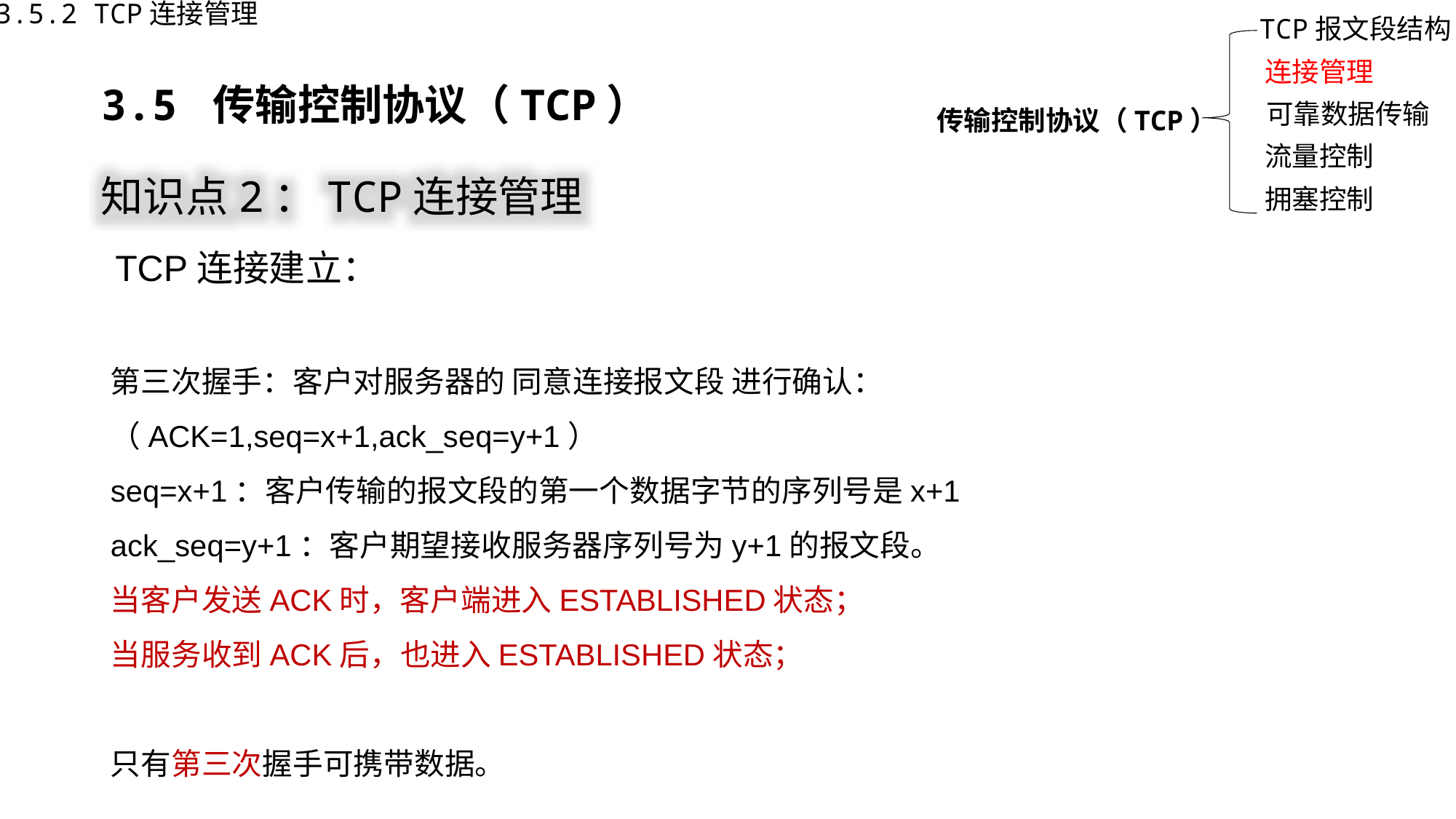

3.5.2 TCP连接管理
TCP报文段结构

连接管理
传输控制协议（TCP）
可靠数据传输
流量控制
拥塞控制
3.5 传输控制协议（TCP）
知识点2：TCP连接管理
TCP连接建立：
第三次握手：客户对服务器的 同意连接报文段 进行确认：
（ACK=1,seq=x+1,ack_seq=y+1）
seq=x+1：客户传输的报文段的第一个数据字节的序列号是x+1
ack_seq=y+1：客户期望接收服务器序列号为y+1的报文段。
当客户发送ACK时，客户端进入ESTABLISHED状态；
当服务收到ACK后，也进入ESTABLISHED状态；

只有第三次握手可携带数据。